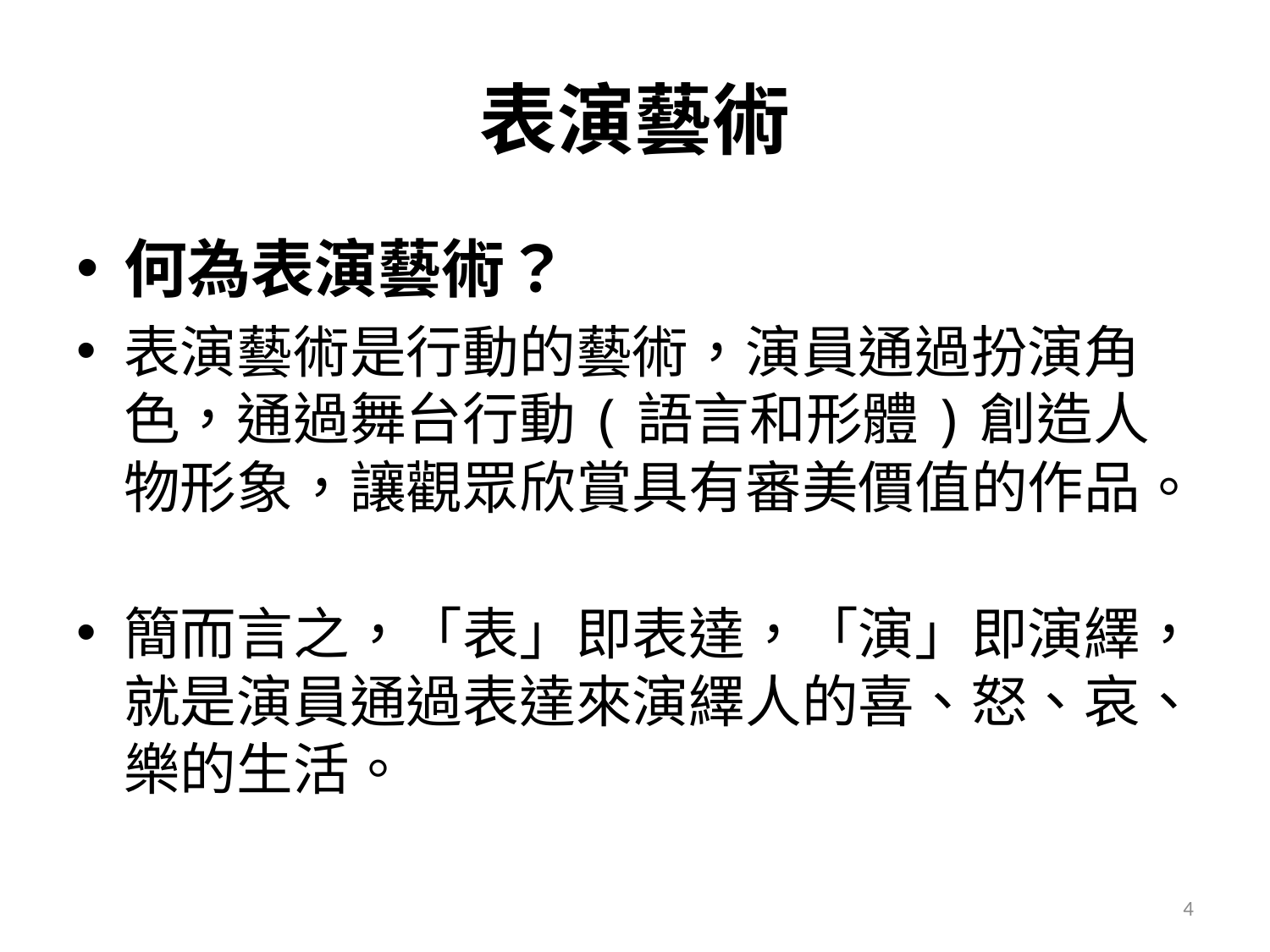

# 表演藝術
何為表演藝術？
表演藝術是行動的藝術，演員通過扮演角色，通過舞台行動(語言和形體)創造人物形象，讓觀眾欣賞具有審美價值的作品。
簡而言之，「表」即表達，「演」即演繹，就是演員通過表達來演繹人的喜、怒、哀、樂的生活。

4